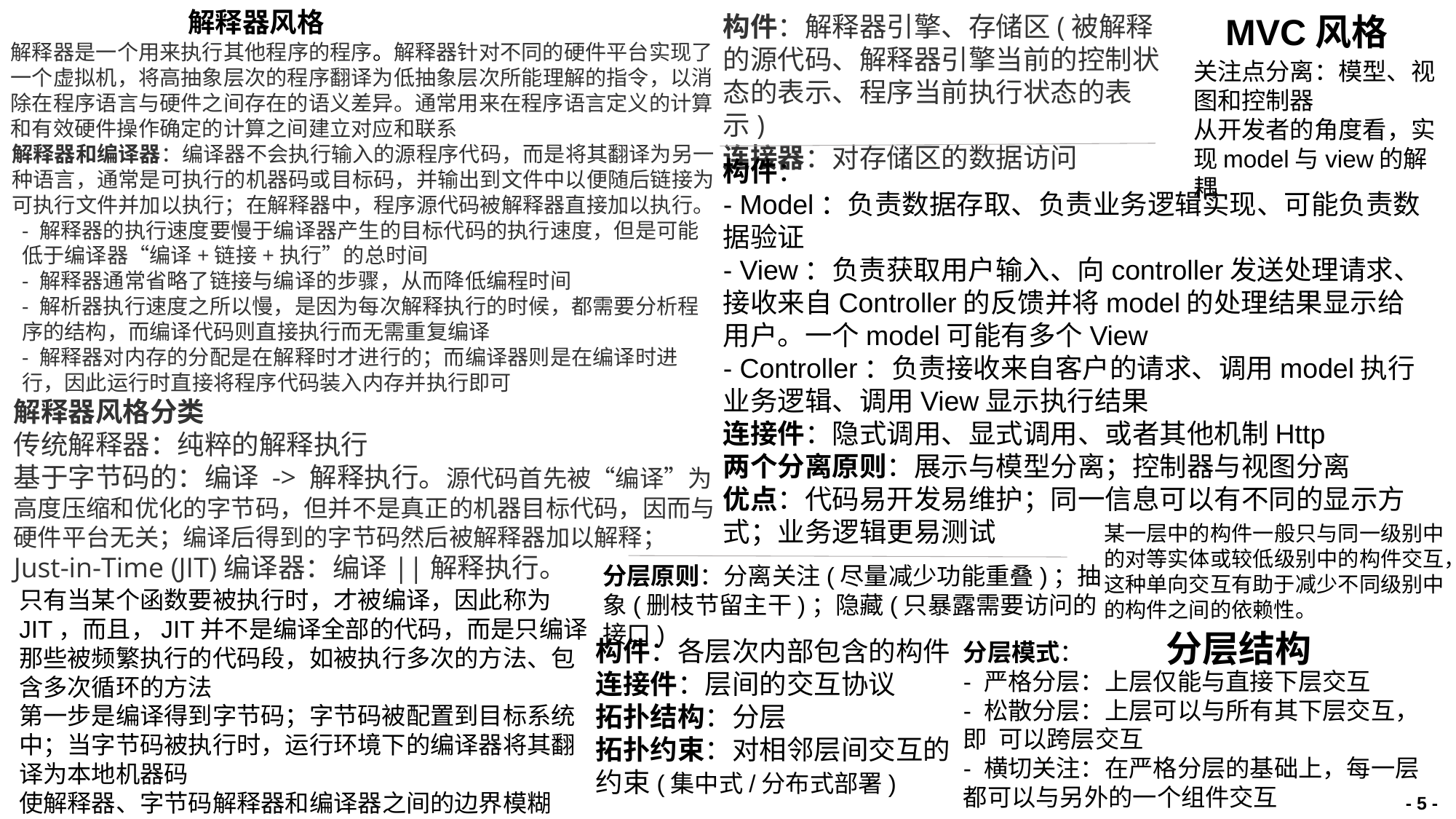

解释器风格
MVC风格
构件：解释器引擎、存储区(被解释的源代码、解释器引擎当前的控制状态的表示、程序当前执⾏状态的表示)
连接器：对存储区的数据访问
解释器是⼀个⽤来执⾏其他程序的程序。解释器针对不同的硬件平台实现了⼀个虚拟机，将⾼抽象层次的程序翻译为低抽象层次所能理解的指令，以消除在程序语⾔与硬件之间存在的语义差异。通常用来在程序语⾔定义的计算和有效硬件操作确定的计算之间建⽴对应和联系
关注点分离：模型、视图和控制器
从开发者的角度看，实现model与view的解耦
解释器和编译器：编译器不会执⾏输⼊的源程序代码，⽽是将其翻译为另⼀种语⾔，通常是可执⾏的机器码或⽬标码，并输出到⽂件中以便随后链接为可执⾏⽂件并加以执⾏；在解释器中，程序源代码被解释器直接加以执⾏。
构件：
- Model：负责数据存取、负责业务逻辑实现、可能负责数据验证
- View：负责获取用户输入、向controller发送处理请求、接收来自Controller的反馈并将model的处理结果显示给用户。一个model可能有多个View
- Controller：负责接收来自客户的请求、调用model执行业务逻辑、调用View显示执行结果
连接件：隐式调用、显式调用、或者其他机制Http
两个分离原则：展示与模型分离；控制器与视图分离
优点：代码易开发易维护；同一信息可以有不同的显示方式；业务逻辑更易测试
- 解释器的执⾏速度要慢于编译器产⽣的⽬标代码的执⾏速度，但是可能低于编译器“编译+链接+执⾏”的总时间
- 解释器通常省略了链接与编译的步骤，从⽽降低编程时间
- 解析器执⾏速度之所以慢，是因为每次解释执⾏的时候，都需要分析程序的结构，⽽编译代码则直接执⾏⽽⽆需重复编译
- 解释器对内存的分配是在解释时才进⾏的；⽽编译器则是在编译时进⾏，因此运⾏时直接将程序代码装⼊内存并执⾏即可
解释器风格分类
传统解释器：纯粹的解释执行
基于字节码的：编译 -> 解释执行。源代码⾸先被“编译”为⾼度压缩和优化的字节码，但并不是真正的机器目标代码，因而与硬件平台无关；编译后得到的字节码然后被解释器加以解释；
Just-in-Time (JIT)编译器：编译||解释执行。
某⼀层中的构件⼀般只与同⼀级别中的对等实体或较低级别中的构件交互，这种单向交互有助于减少不同级别中的构件之间的依赖性。
分层原则：分离关注(尽量减少功能重叠)；抽象(删枝节留主干)；隐藏(只暴露需要访问的接口)
只有当某个函数要被执⾏时，才被编译，因此称为JIT，⽽且，JIT并不是编译全部的代码，⽽是只编译那些被频繁执⾏的代码段，如被执⾏多次的⽅法、包含多次循环的⽅法
第⼀步是编译得到字节码；字节码被配置到⽬标系统中；当字节码被执⾏时，运⾏环境下的编译器将其翻译为本地机器码
使解释器、字节码解释器和编译器之间的边界模糊
分层结构
构件：各层次内部包含的构件
连接件：层间的交互协议
拓扑结构：分层
拓扑约束：对相邻层间交互的约束(集中式/分布式部署)
分层模式：
- 严格分层：上层仅能与直接下层交互
- 松散分层：上层可以与所有其下层交互，即  可以跨层交互
- 横切关注：在严格分层的基础上，每一层都可以与另外的一个组件交互